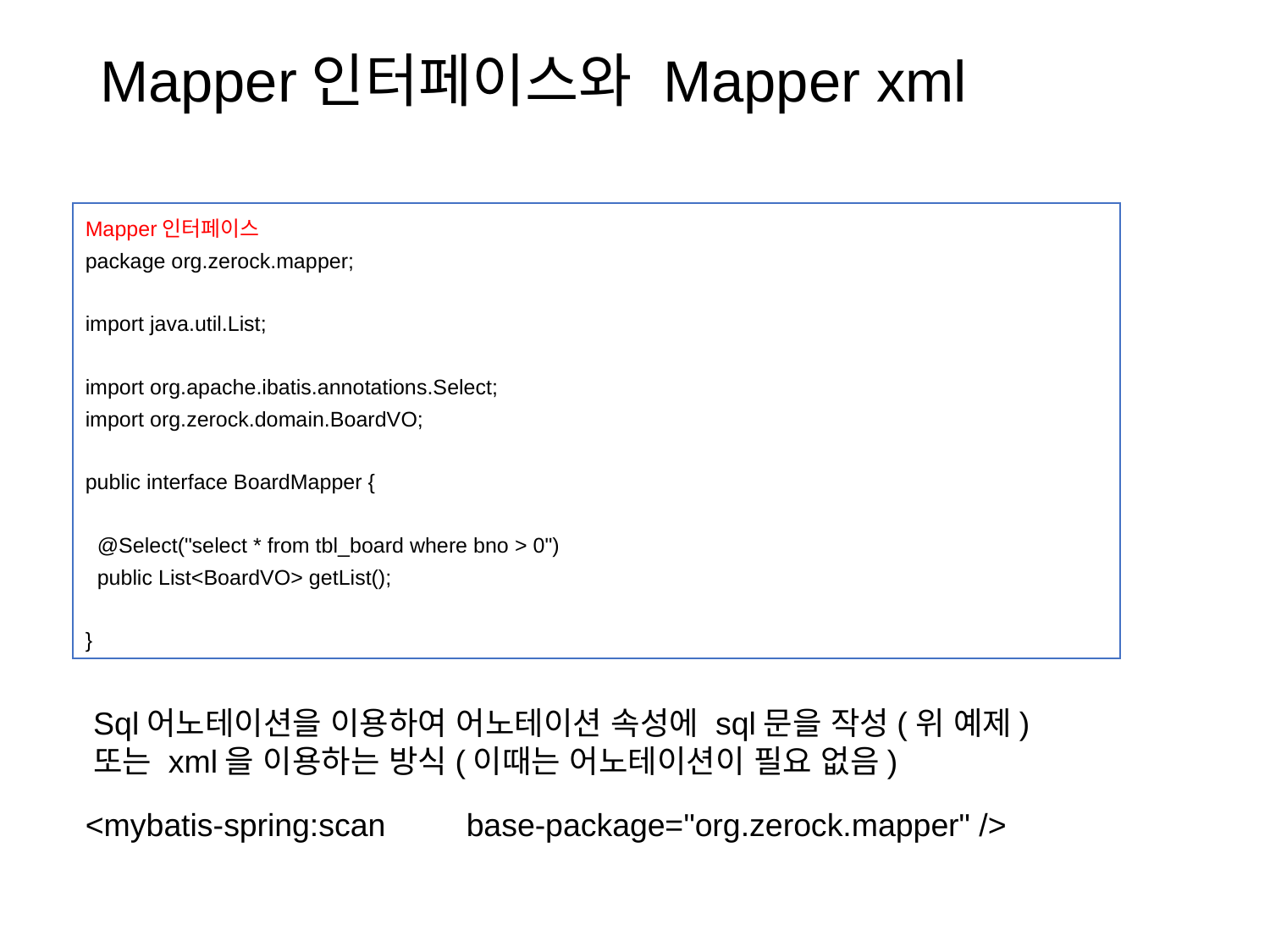

# Mapper인터페이스와 Mapper xml
Mapper인터페이스
package org.zerock.mapper;

import java.util.List;

import org.apache.ibatis.annotations.Select;
import org.zerock.domain.BoardVO;

public interface BoardMapper {

  @Select("select * from tbl_board where bno > 0")
  public List<BoardVO> getList();

}
Sql어노테이션을 이용하여 어노테이션 속성에 sql문을 작성(위 예제)
또는 xml을 이용하는 방식(이때는 어노테이션이 필요 없음)

<mybatis-spring:scan	base-package="org.zerock.mapper" />